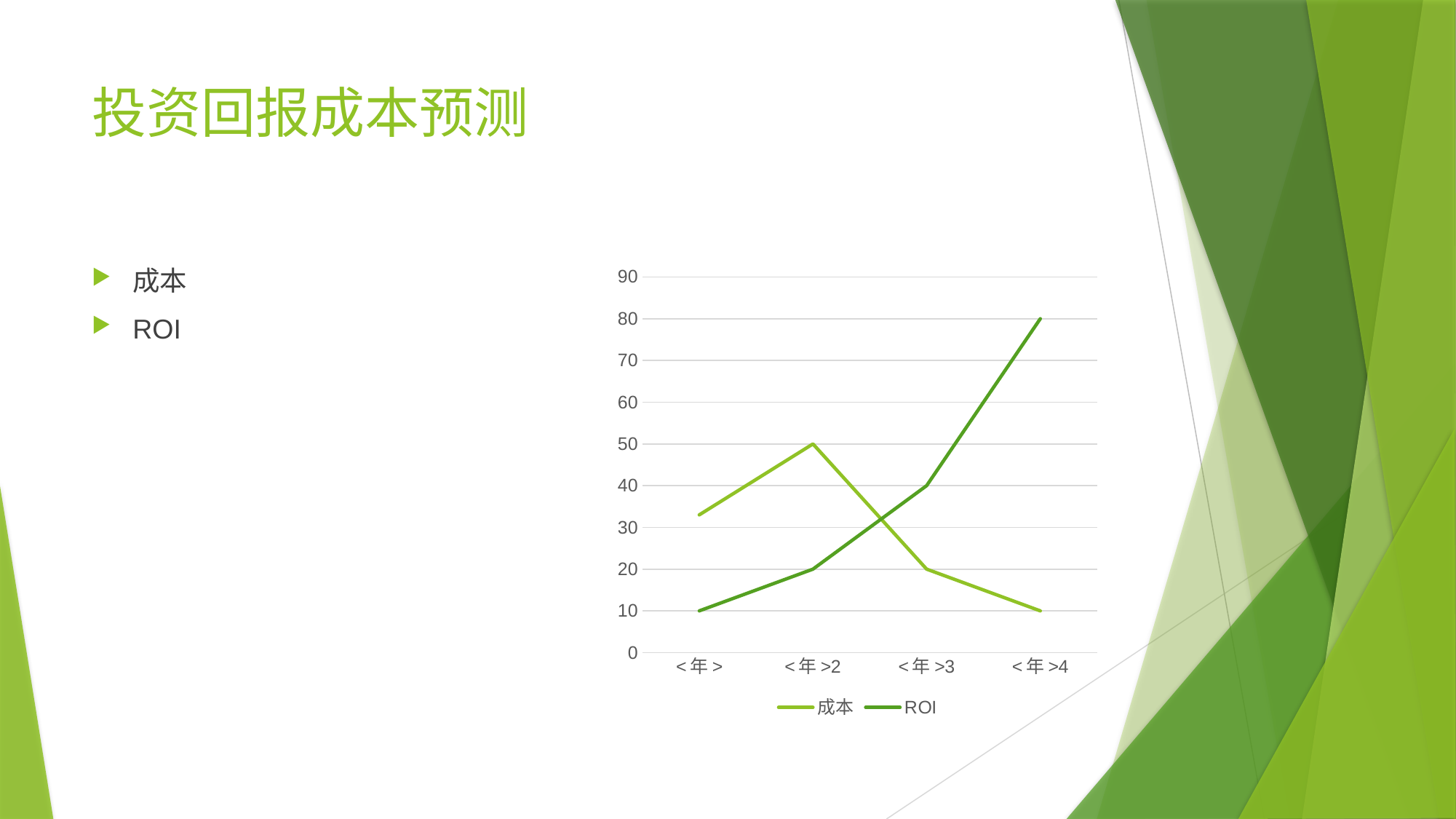

# 投资回报成本预测

### Chart

| Category | 成本 | ROI |
|---|---|---|
| <年> | 33.0 | 10.0 |
| <年>2 | 50.0 | 20.0 |
| <年>3 | 20.0 | 40.0 |
| <年>4 | 10.0 | 80.0 |
成本
ROI